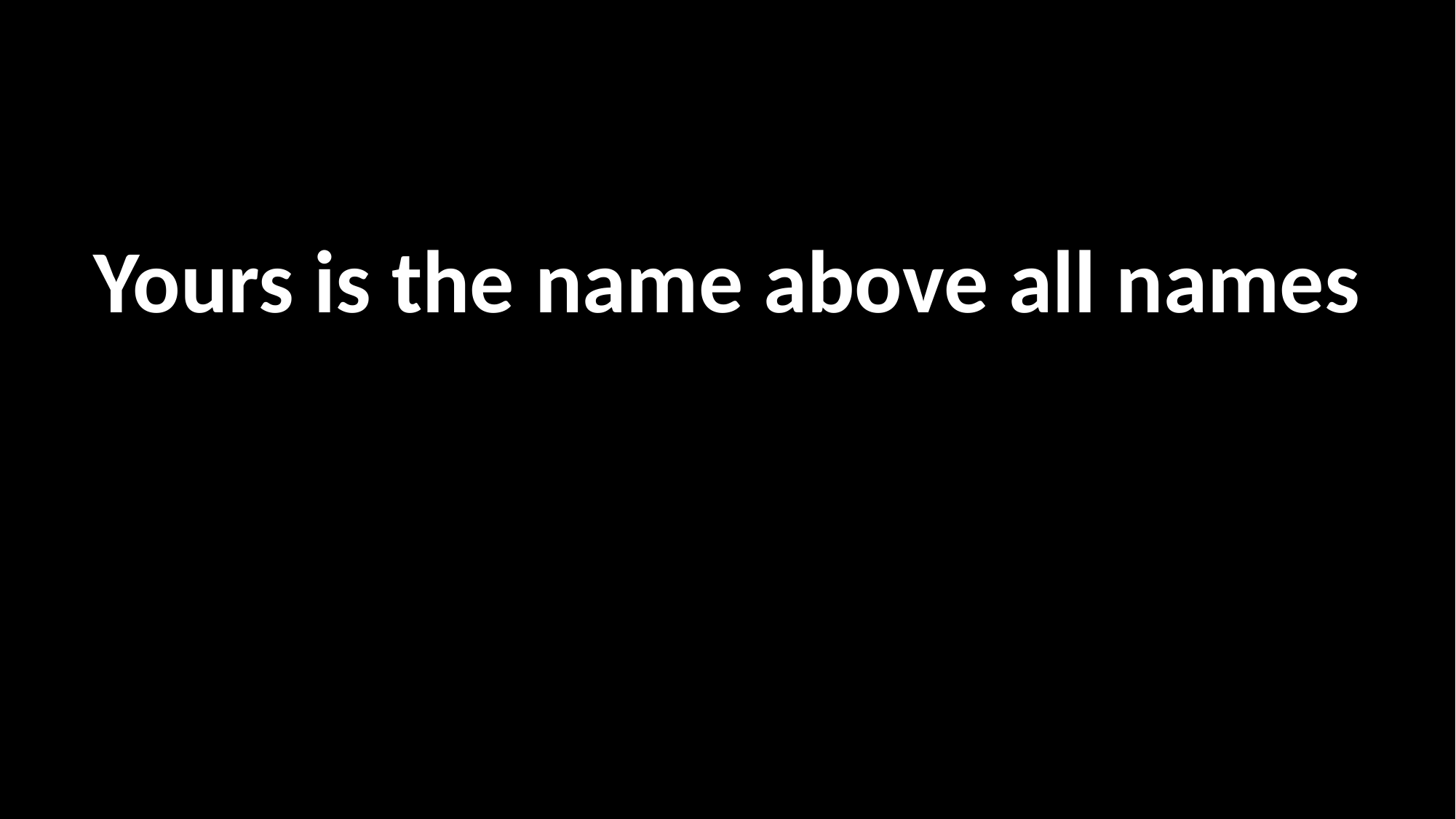

Yours is the name above all names
모든 민족 찬양하네